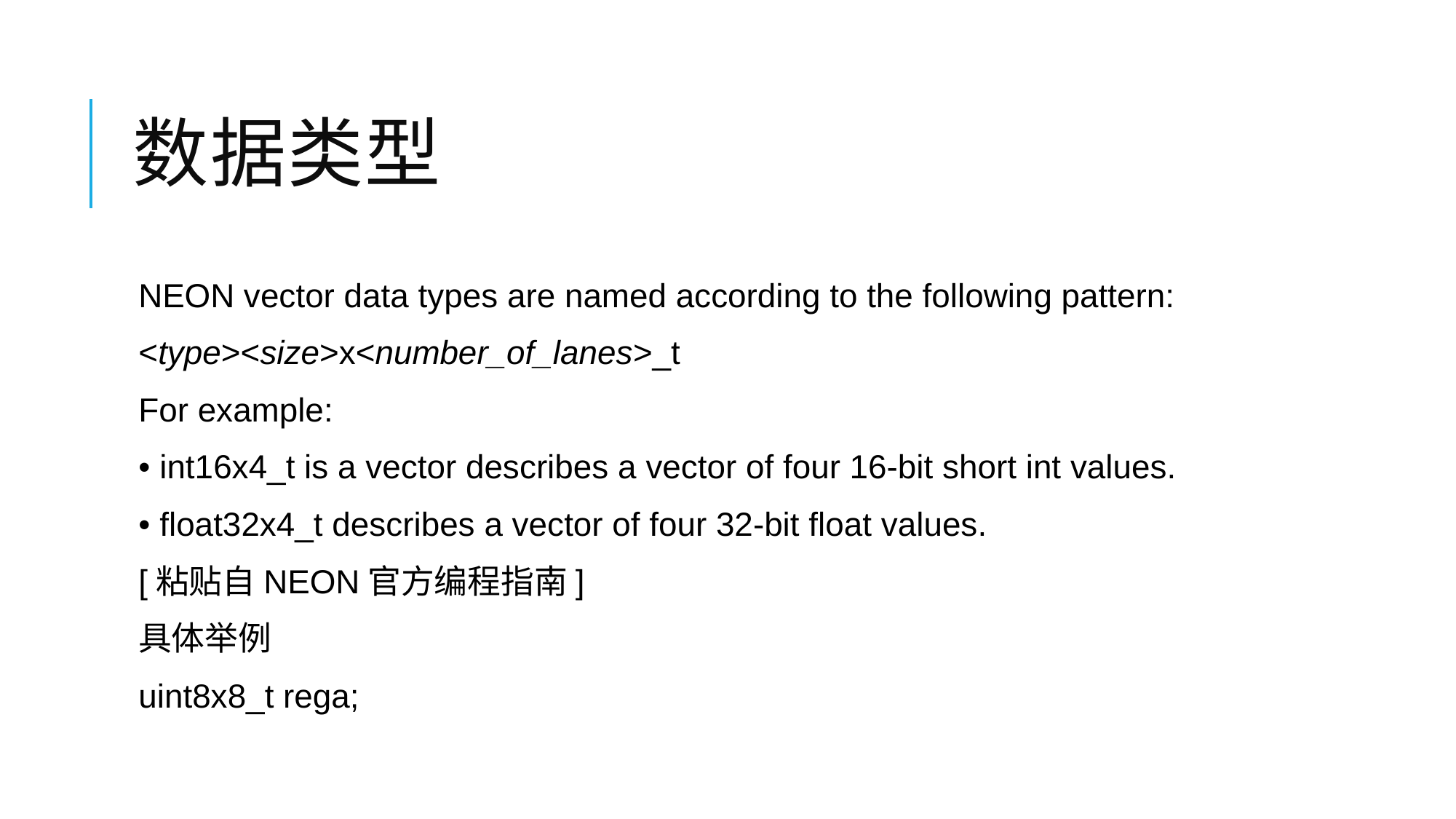

# 数据类型
NEON vector data types are named according to the following pattern:
<type><size>x<number_of_lanes>_t
For example:
• int16x4_t is a vector describes a vector of four 16-bit short int values.
• float32x4_t describes a vector of four 32-bit float values.
[粘贴自NEON官方编程指南]
具体举例
uint8x8_t rega;